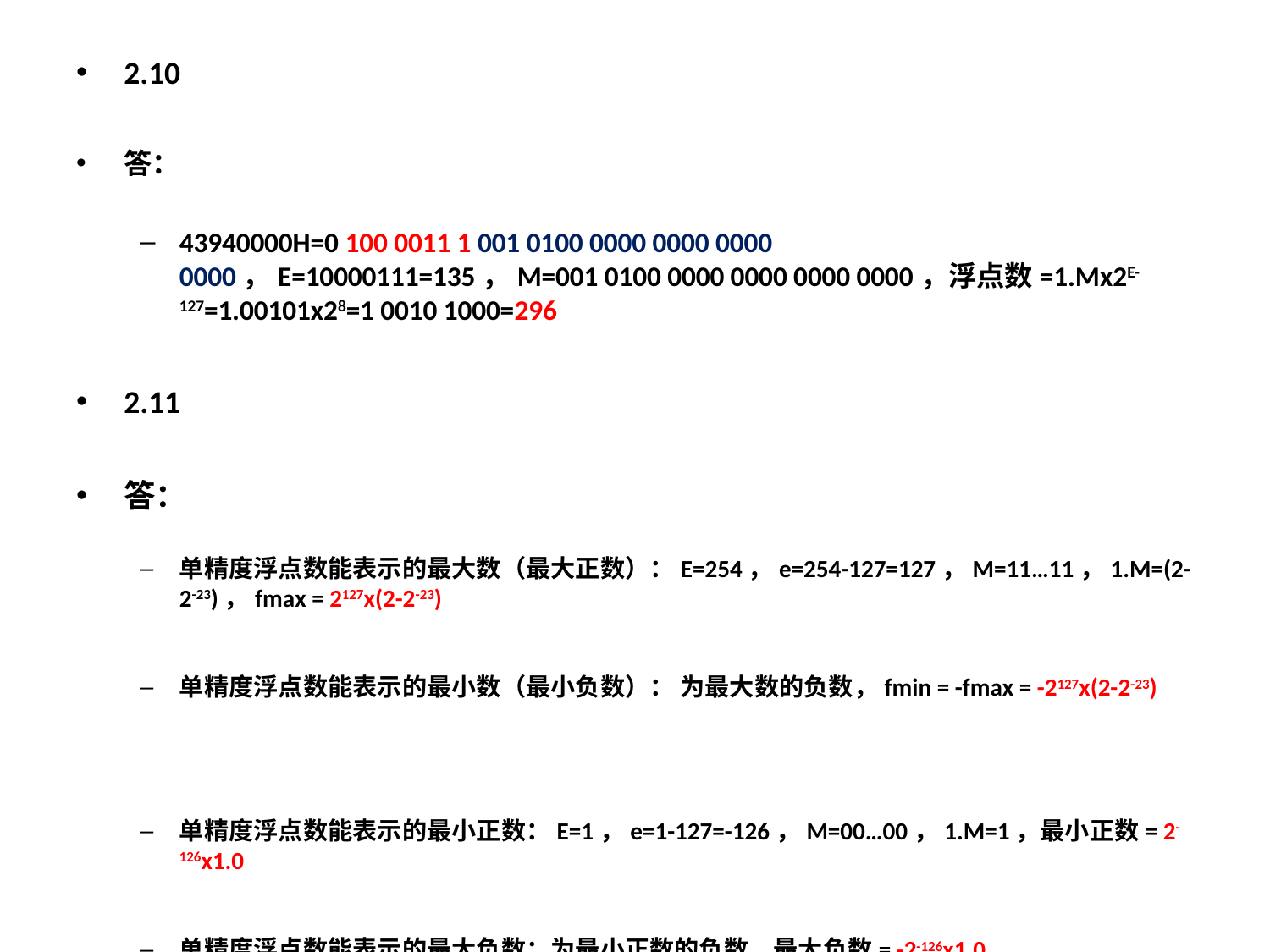

2.10

答：

43940000H=0 100 0011 1 001 0100 0000 0000 0000 0000，E=10000111=135，M=001 0100 0000 0000 0000 0000，浮点数=1.Mx2E-127=1.00101x28=1 0010 1000=296

2.11

答：

单精度浮点数能表示的最大数（最大正数）：E=254，e=254-127=127，M=11…11，1.M=(2-2-23)，fmax = 2127x(2-2-23)

单精度浮点数能表示的最小数（最小负数）： 为最大数的负数，fmin = -fmax = -2127x(2-2-23)

单精度浮点数能表示的最小正数：E=1，e=1-127=-126，M=00…00，1.M=1，最小正数= 2-126x1.0

单精度浮点数能表示的最大负数：为最小正数的负数，最大负数= -2-126x1.0